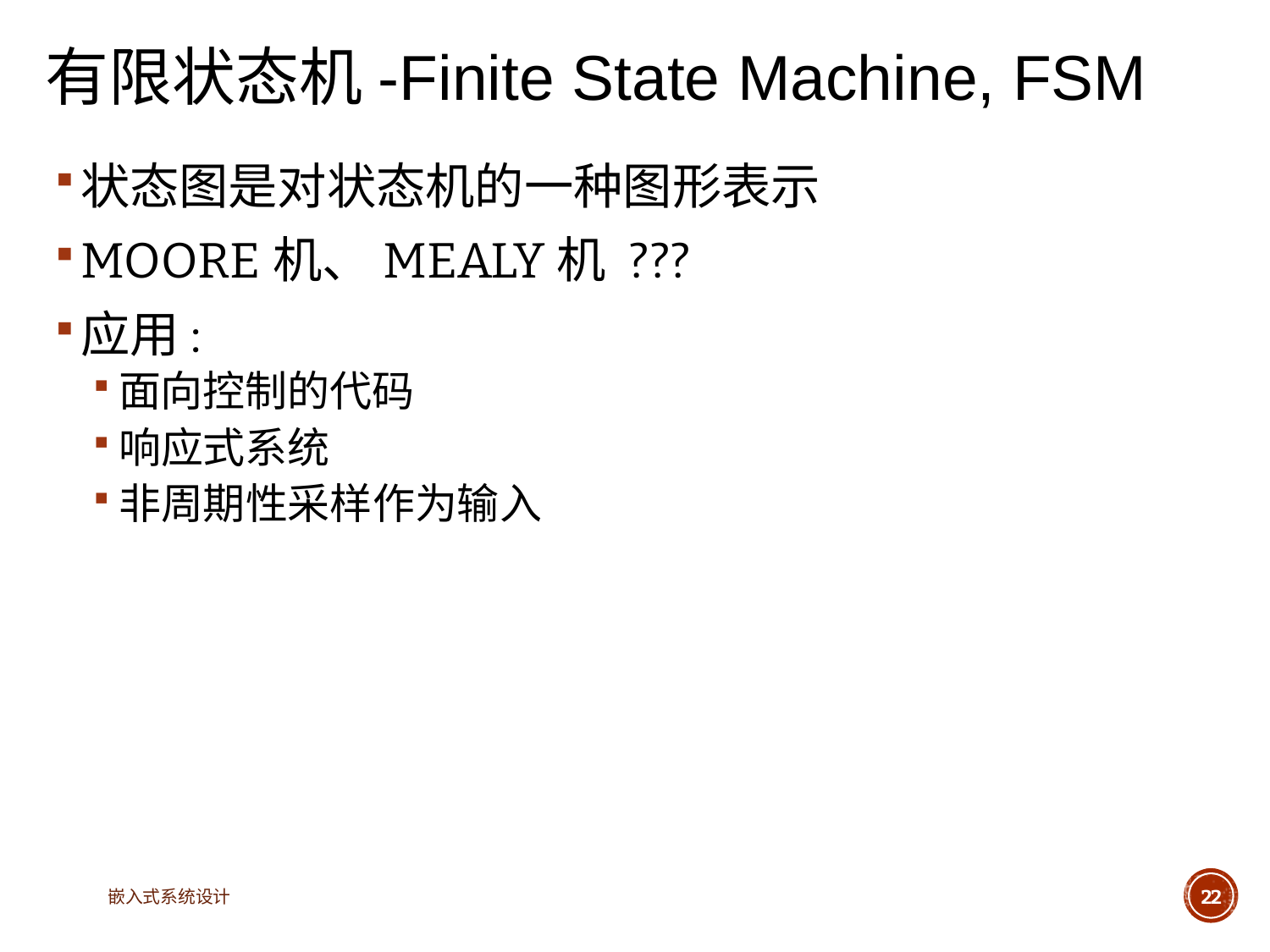

# 有限状态机-Finite State Machine, FSM
状态图是对状态机的一种图形表示
MOORE机、MEALY机 ???
应用:
面向控制的代码
响应式系统
非周期性采样作为输入
嵌入式系统设计
22